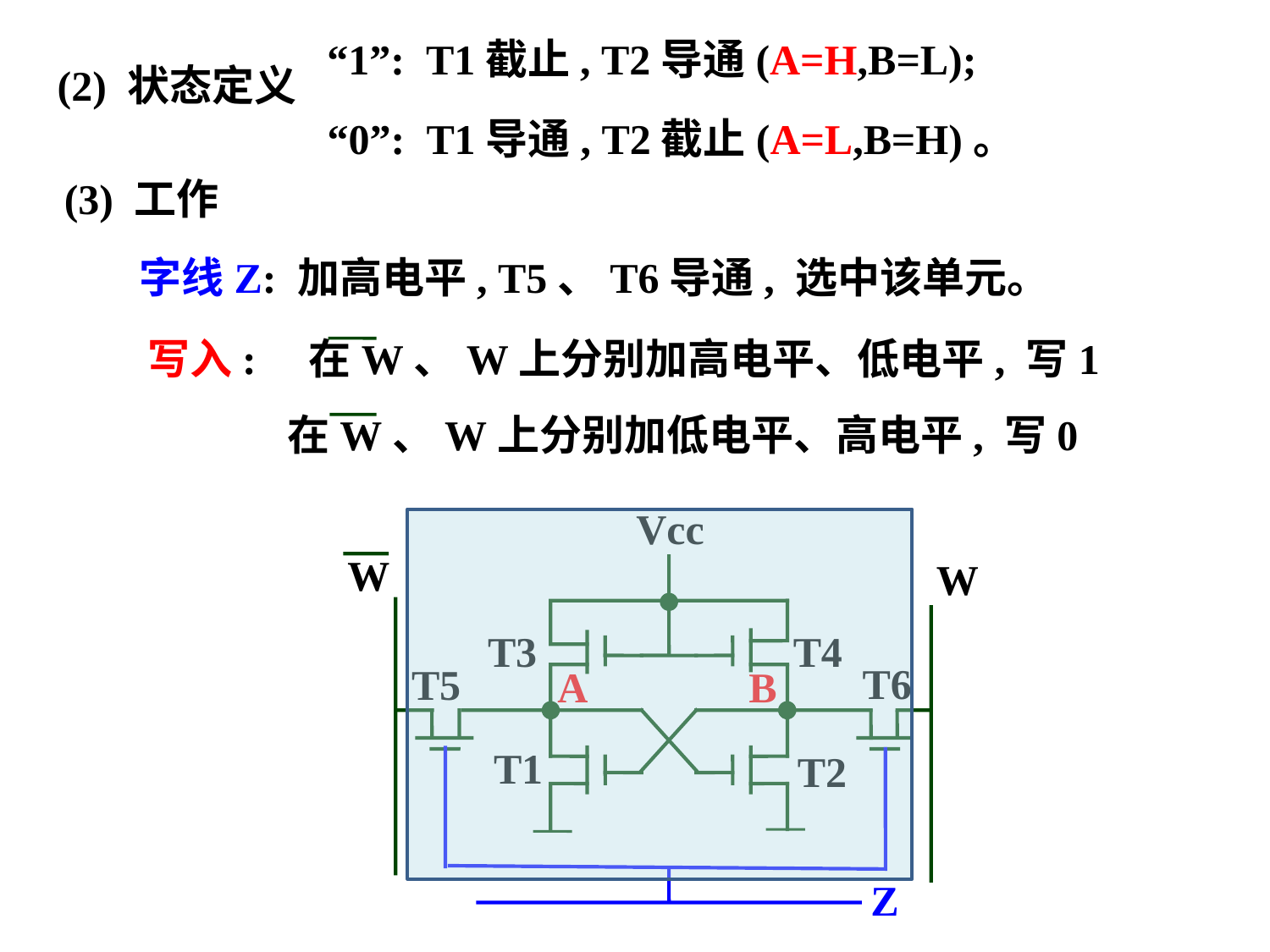

“1”:  T1截止, T2导通(A=H,B=L);
(2) 状态定义
“0”:  T1导通, T2截止(A=L,B=H)。
(3) 工作
字线Z: 加高电平, T5、T6导通, 选中该单元。
写入:    在W、W上分别加高电平、低电平, 写1

在W、W上分别加低电平、高电平, 写0

Vcc
W

W

T3
T4

T6
T5

T1

T2

Z

A
B